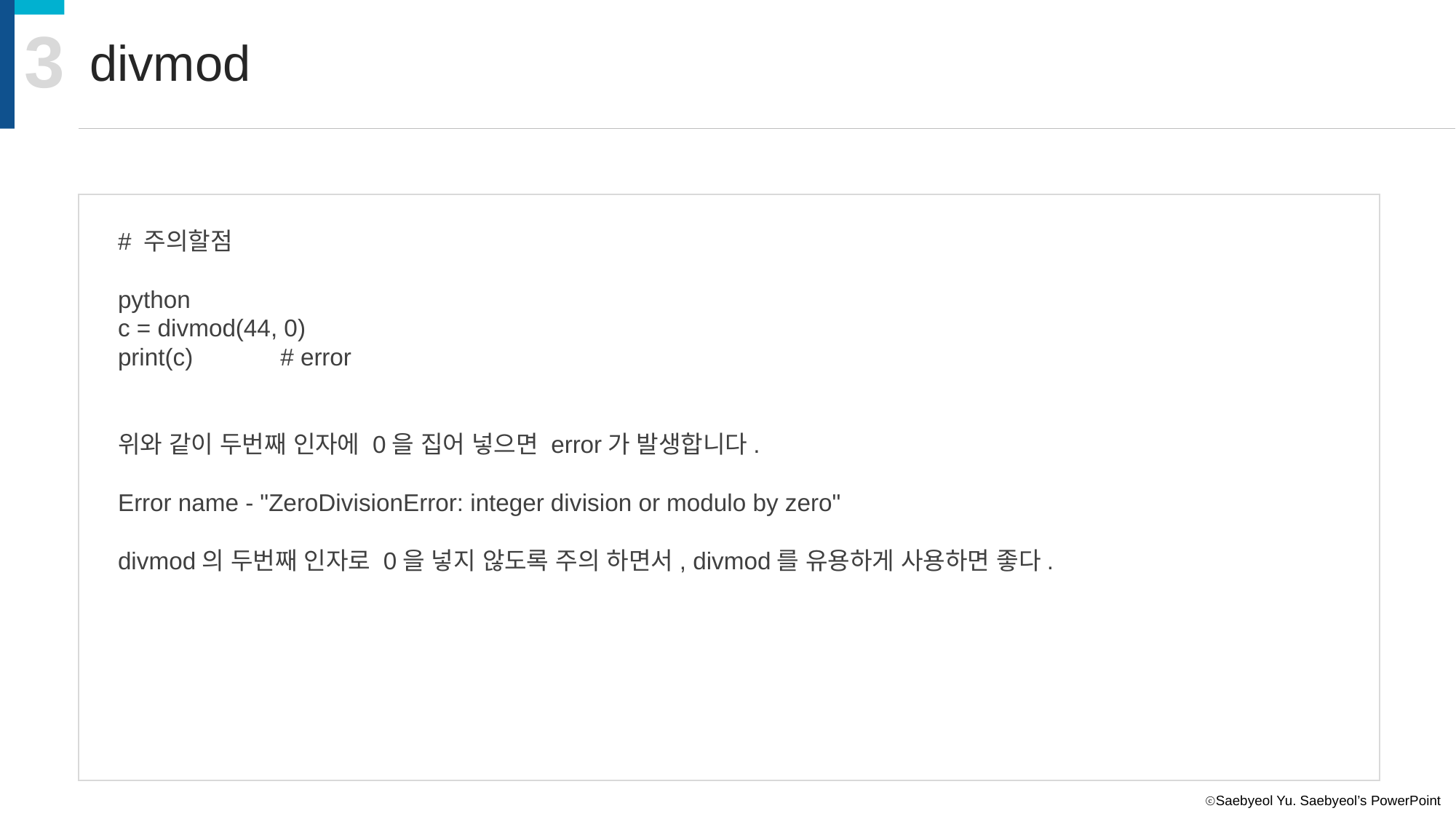

3
divmod

# 주의할점

python
c = divmod(44, 0)
print(c)             # error

위와 같이 두번째 인자에 0을 집어 넣으면 error가 발생합니다.

Error name - "ZeroDivisionError: integer division or modulo by zero"

divmod의 두번째 인자로 0을 넣지 않도록 주의 하면서, divmod를 유용하게 사용하면 좋다.